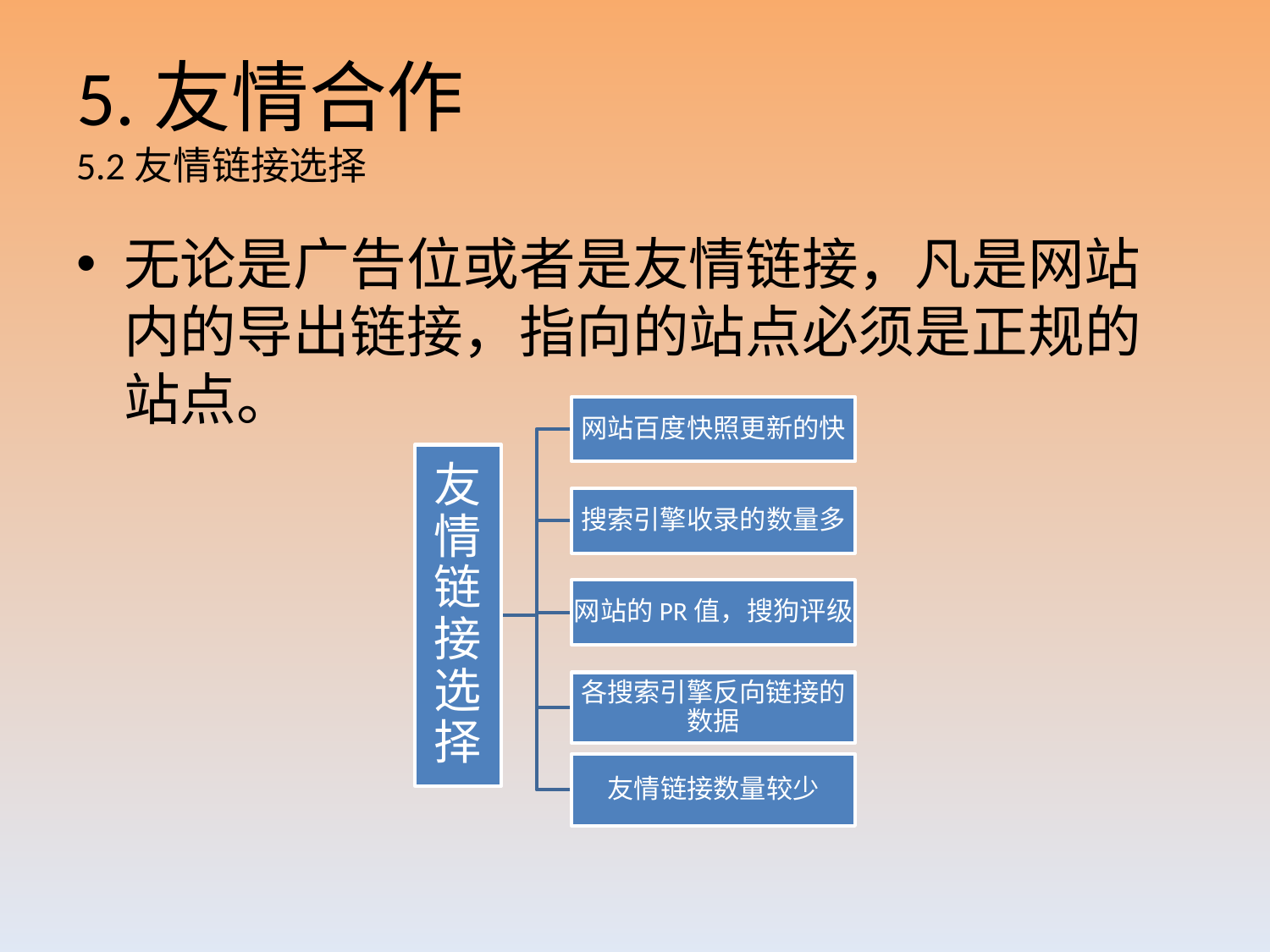

# 5.友情合作 5.2友情链接选择
无论是广告位或者是友情链接，凡是网站内的导出链接，指向的站点必须是正规的站点。

友情链接选择
网站百度快照更新的快
搜索引擎收录的数量多
网站的PR值，搜狗评级
各搜索引擎反向链接的数据
友情链接数量较少